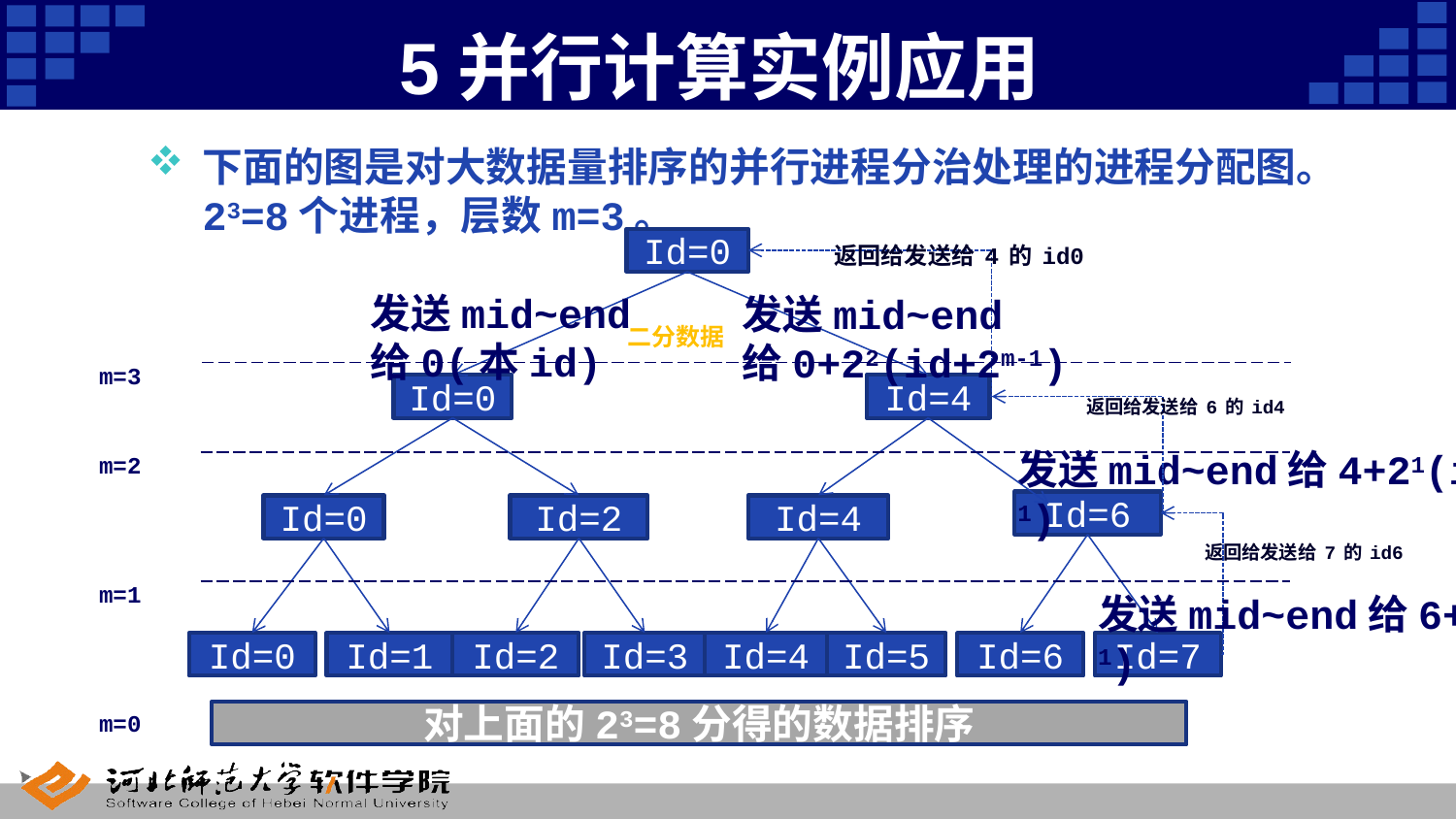

# 5并行计算实例应用
下面的图是对大数据量排序的并行进程分治处理的进程分配图。23=8个进程，层数m=3。
Id=0
返回给发送给4的id0
发送mid~end
给0(本id)
发送mid~end
给0+22(id+2m-1)
二分数据
m=3
Id=0
Id=4
返回给发送给6的id4
发送mid~end给4+21(id+2m-1)
m=2
Id=6
Id=0
Id=2
Id=4
返回给发送给7的id6
m=1
发送mid~end给6+20(id+2m-1)
Id=0
Id=1
Id=2
Id=3
Id=4
Id=5
Id=6
Id=7
m=0
对上面的23=8分得的数据排序